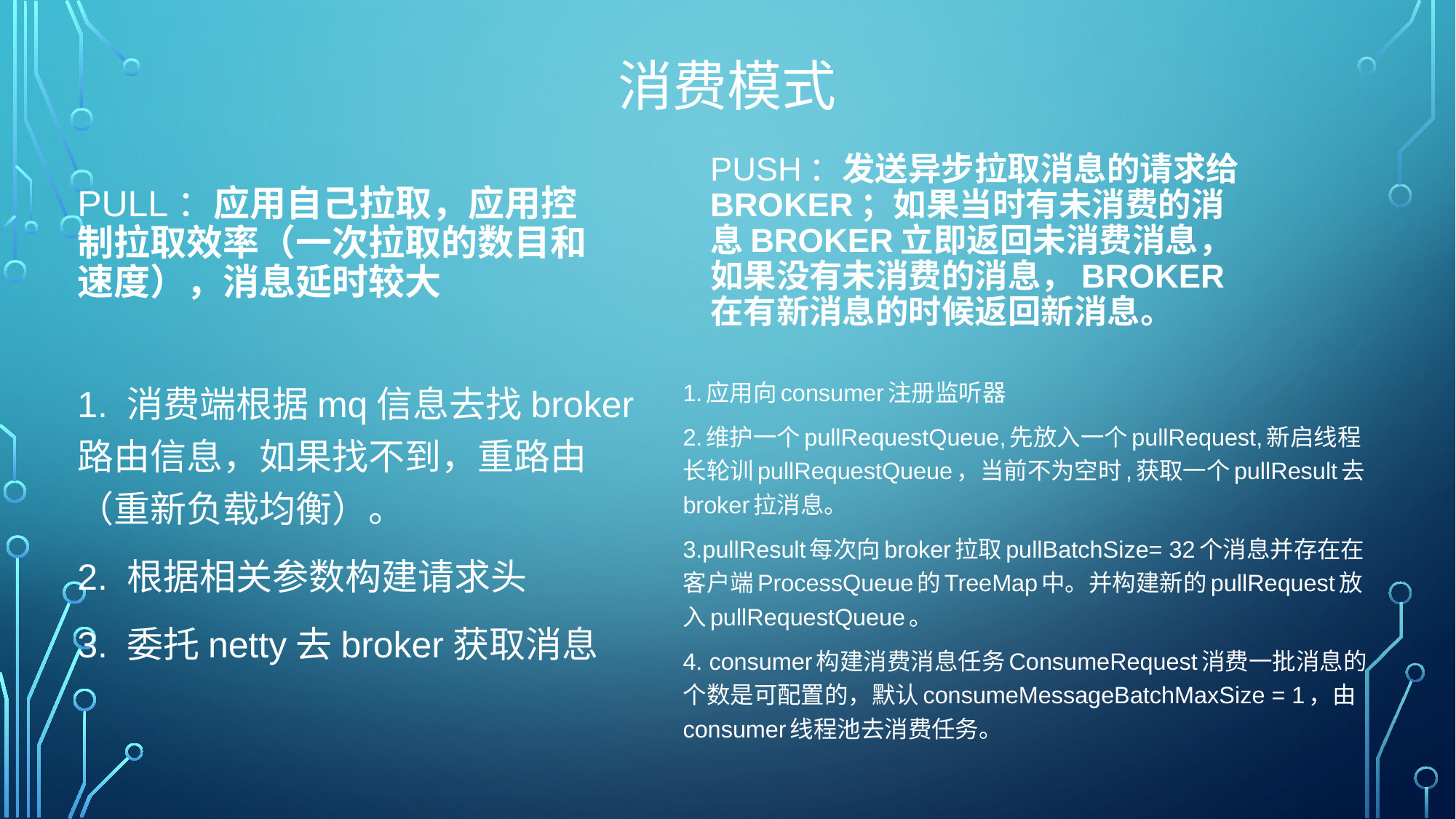

# 消费模式
Pull：应用自己拉取，应用控制拉取效率（一次拉取的数目和速度），消息延时较大
Push：发送异步拉取消息的请求给Broker；如果当时有未消费的消息Broker立即返回未消费消息，如果没有未消费的消息，Broker在有新消息的时候返回新消息。
1. 消费端根据mq信息去找broker路由信息，如果找不到，重路由（重新负载均衡）。
2. 根据相关参数构建请求头
3. 委托netty去broker获取消息

1.应用向consumer注册监听器
2.维护一个pullRequestQueue,先放入一个pullRequest,新启线程长轮训pullRequestQueue，当前不为空时,获取一个pullResult去broker拉消息。
3.pullResult每次向broker拉取pullBatchSize= 32个消息并存在在客户端ProcessQueue的TreeMap中。并构建新的pullRequest放入pullRequestQueue。
4. consumer构建消费消息任务ConsumeRequest消费一批消息的个数是可配置的，默认consumeMessageBatchMaxSize = 1，由consumer线程池去消费任务。